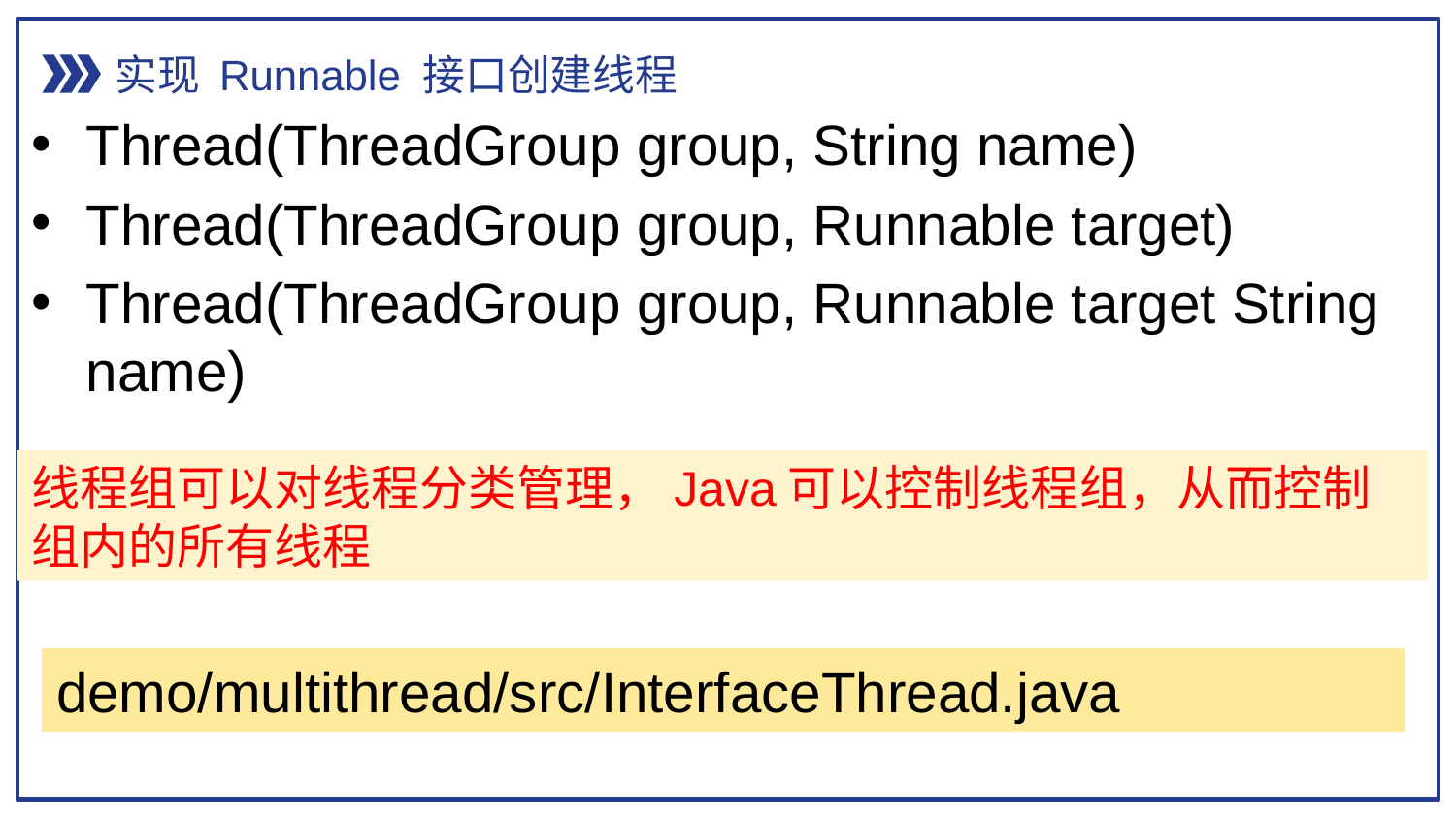

实现 Runnable 接口创建线程

Thread(ThreadGroup group, String name)
Thread(ThreadGroup group, Runnable target)
Thread(ThreadGroup group, Runnable target String name)
线程组可以对线程分类管理，Java可以控制线程组，从而控制组内的所有线程
demo/multithread/src/InterfaceThread.java